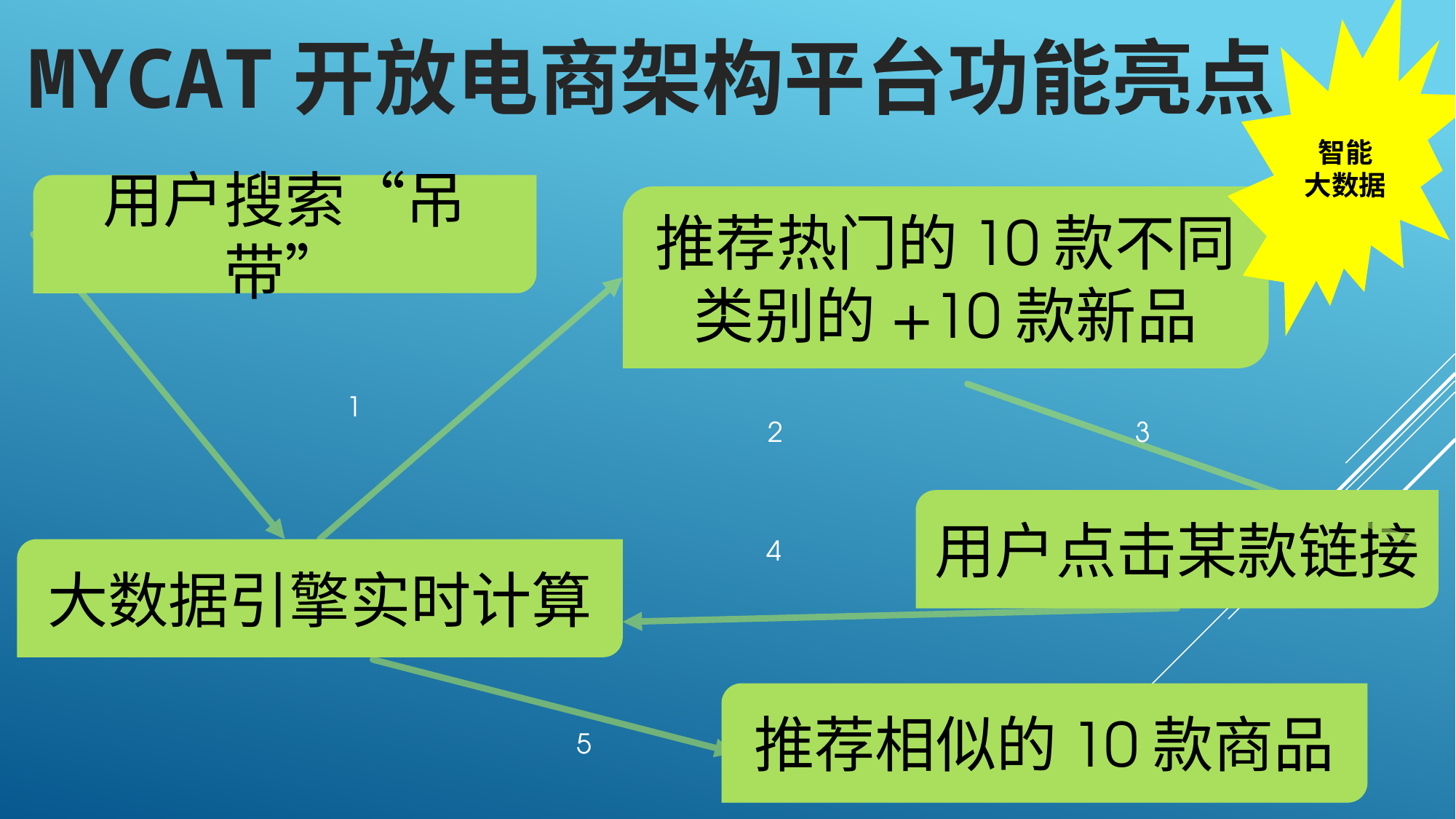

Mycat开放电商架构平台功能亮点
智能
大数据
用户搜索“吊带”
推荐热门的10款不同类别的+10款新品
1
2
3
用户点击某款链接
4
大数据引擎实时计算
推荐相似的10款商品
5